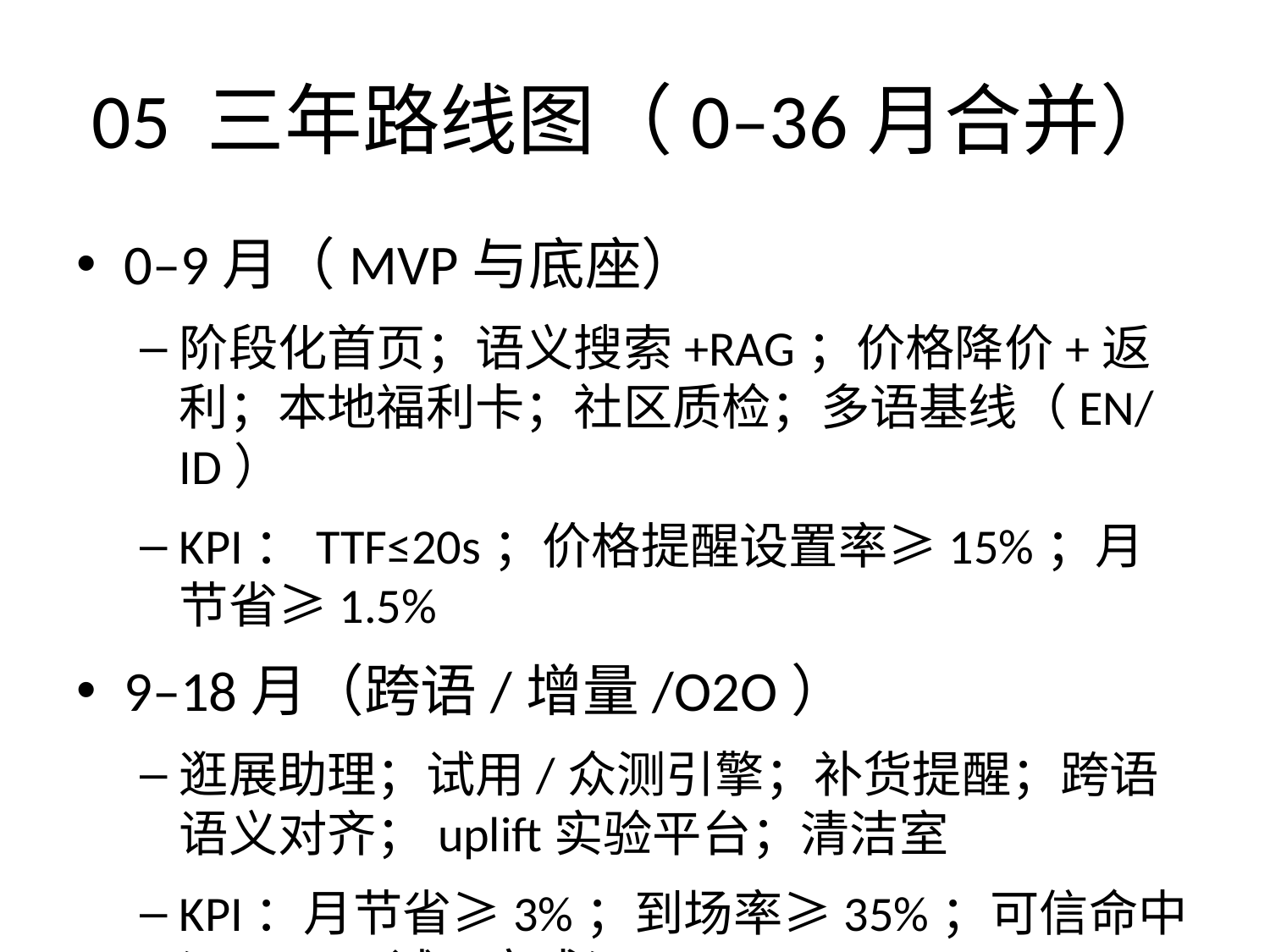

# 05 三年路线图（0–36月合并）
0–9月（MVP与底座）
阶段化首页；语义搜索+RAG；价格降价+返利；本地福利卡；社区质检；多语基线（EN/ID）
KPI：TTF≤20s；价格提醒设置率≥15%；月节省≥1.5%
9–18月（跨语/增量/O2O）
逛展助理；试用/众测引擎；补货提醒；跨语语义对齐；uplift实验平台；清洁室
KPI：月节省≥3%；到场率≥35%；可信命中≥85%；试用完成≥60%
18–36月（平台化与生态）
一体化AI助理；KOC/KOL协同；医疗机构非诊疗合作；LTV与预算优化；隐私增强
KPI：活跃妈妈≥100万；月节省≥5%；福利触达≥60%；MVI持续提升